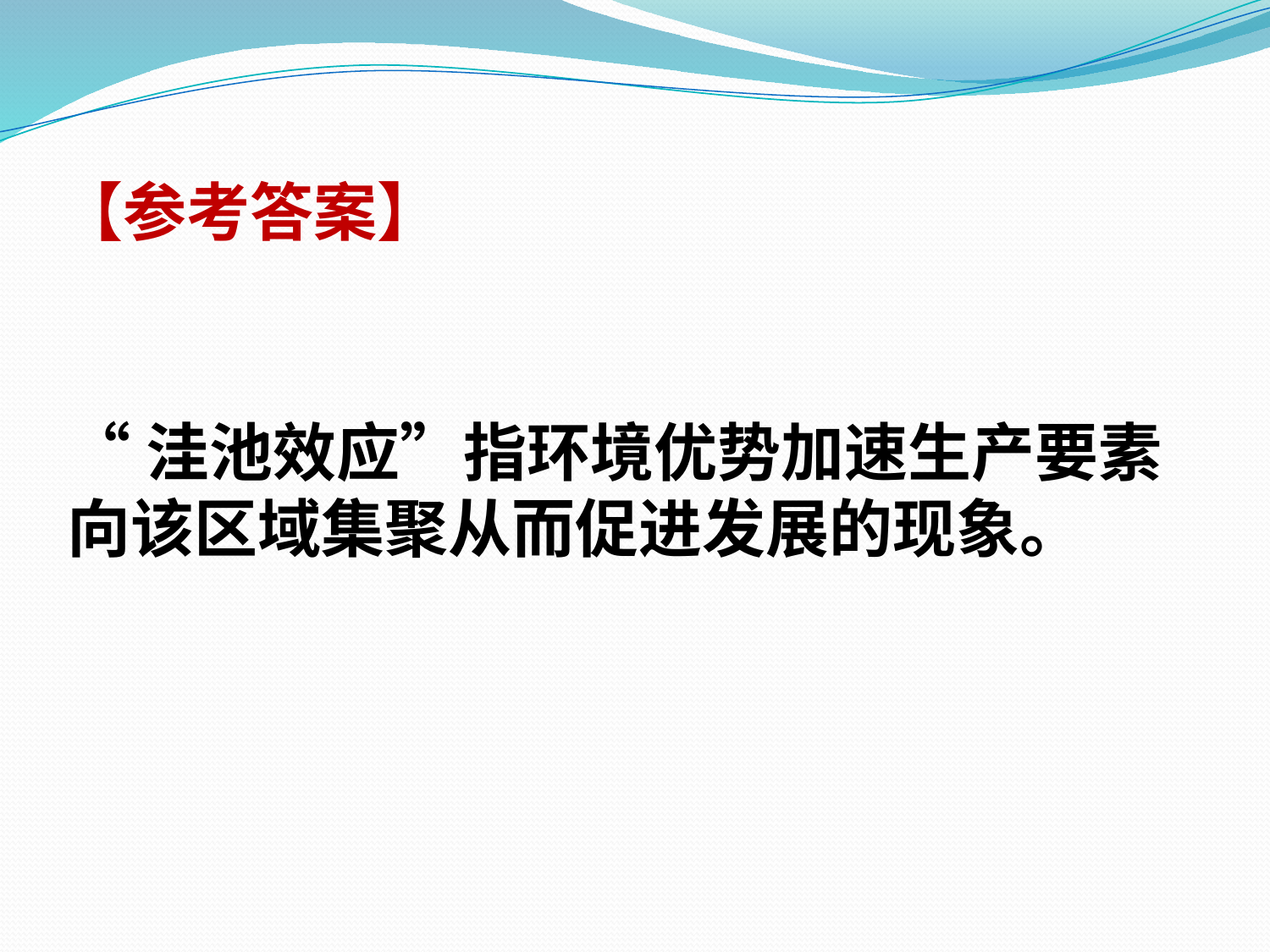

【参考答案】
“洼池效应”指环境优势加速生产要素向该区域集聚从而促进发展的现象。